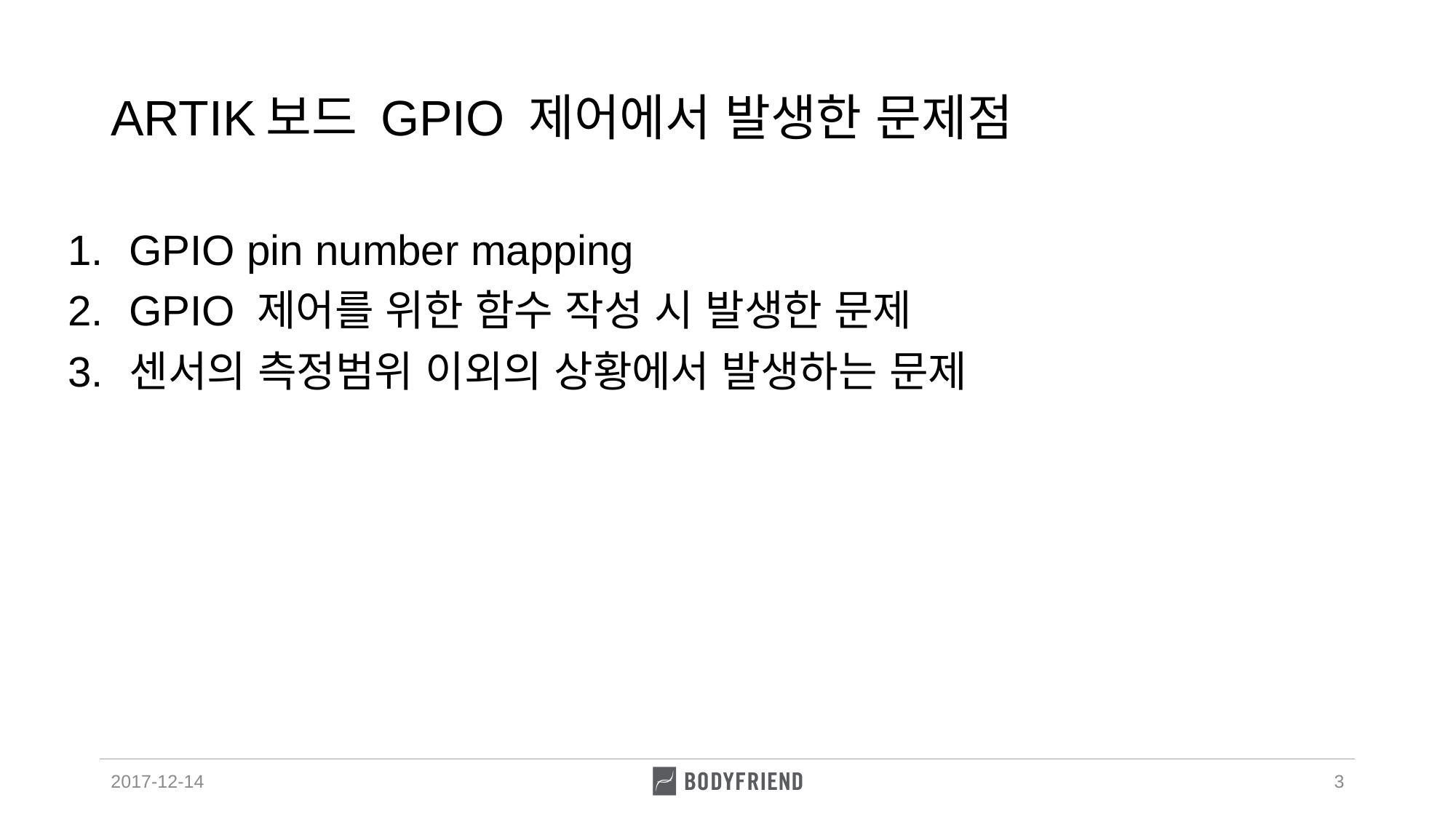

# ARTIK보드 GPIO 제어에서 발생한 문제점
GPIO pin number mapping
GPIO 제어를 위한 함수 작성 시 발생한 문제
센서의 측정범위 이외의 상황에서 발생하는 문제

2017-12-14
3